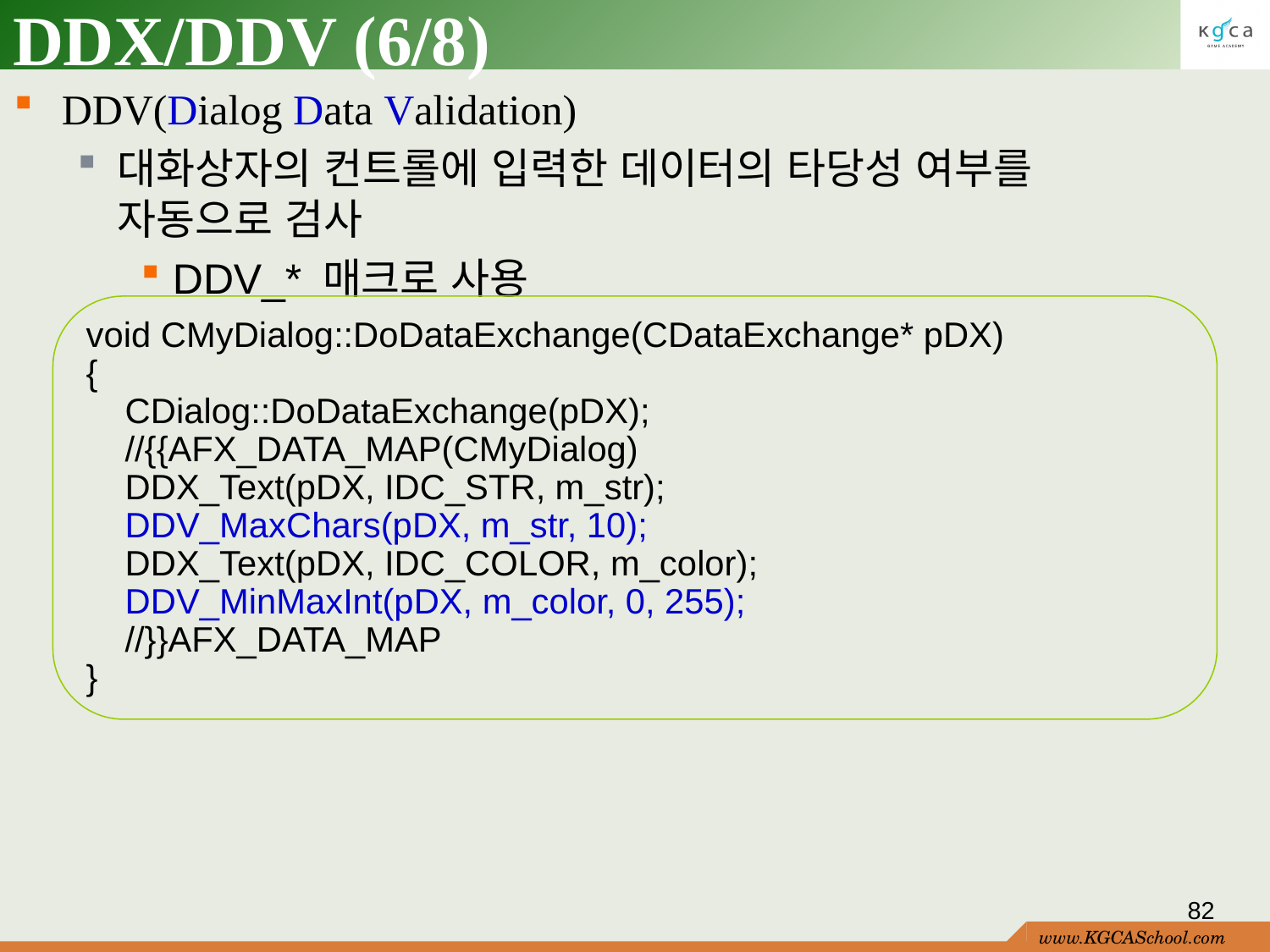

# DDX/DDV (6/8)
DDV(Dialog Data Validation)
대화상자의 컨트롤에 입력한 데이터의 타당성 여부를 자동으로 검사
DDV_* 매크로 사용
void CMyDialog::DoDataExchange(CDataExchange* pDX)
{
    CDialog::DoDataExchange(pDX);
    //{{AFX_DATA_MAP(CMyDialog)
    DDX_Text(pDX, IDC_STR, m_str);
    DDV_MaxChars(pDX, m_str, 10);
    DDX_Text(pDX, IDC_COLOR, m_color);
    DDV_MinMaxInt(pDX, m_color, 0, 255);
    //}}AFX_DATA_MAP
}
82